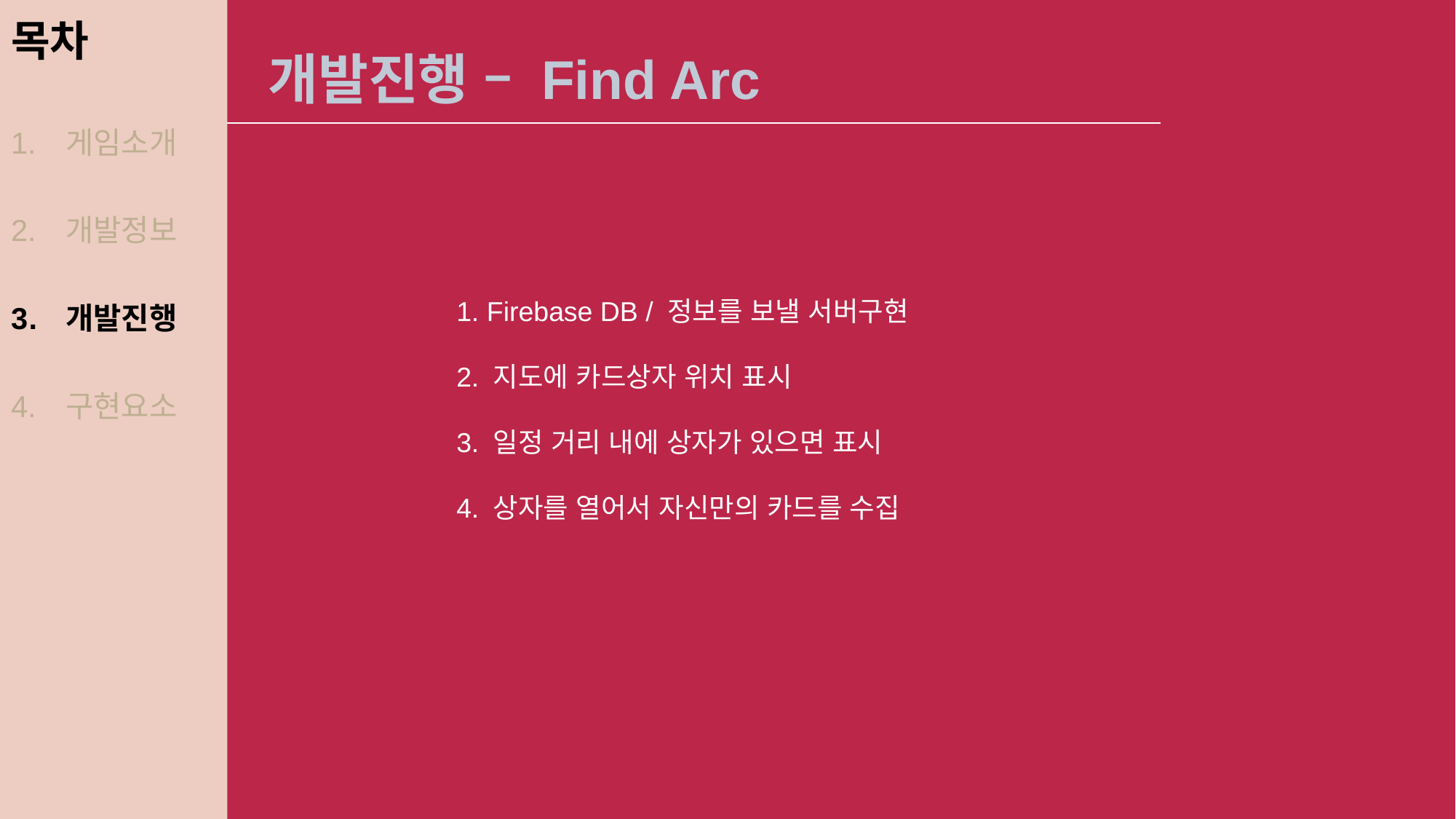

목차
개발진행 – Find Arc
게임소개
개발정보
개발진행
구현요소
	1. Firebase DB / 정보를 보낼 서버구현
	2. 지도에 카드상자 위치 표시
	3. 일정 거리 내에 상자가 있으면 표시
	4. 상자를 열어서 자신만의 카드를 수집